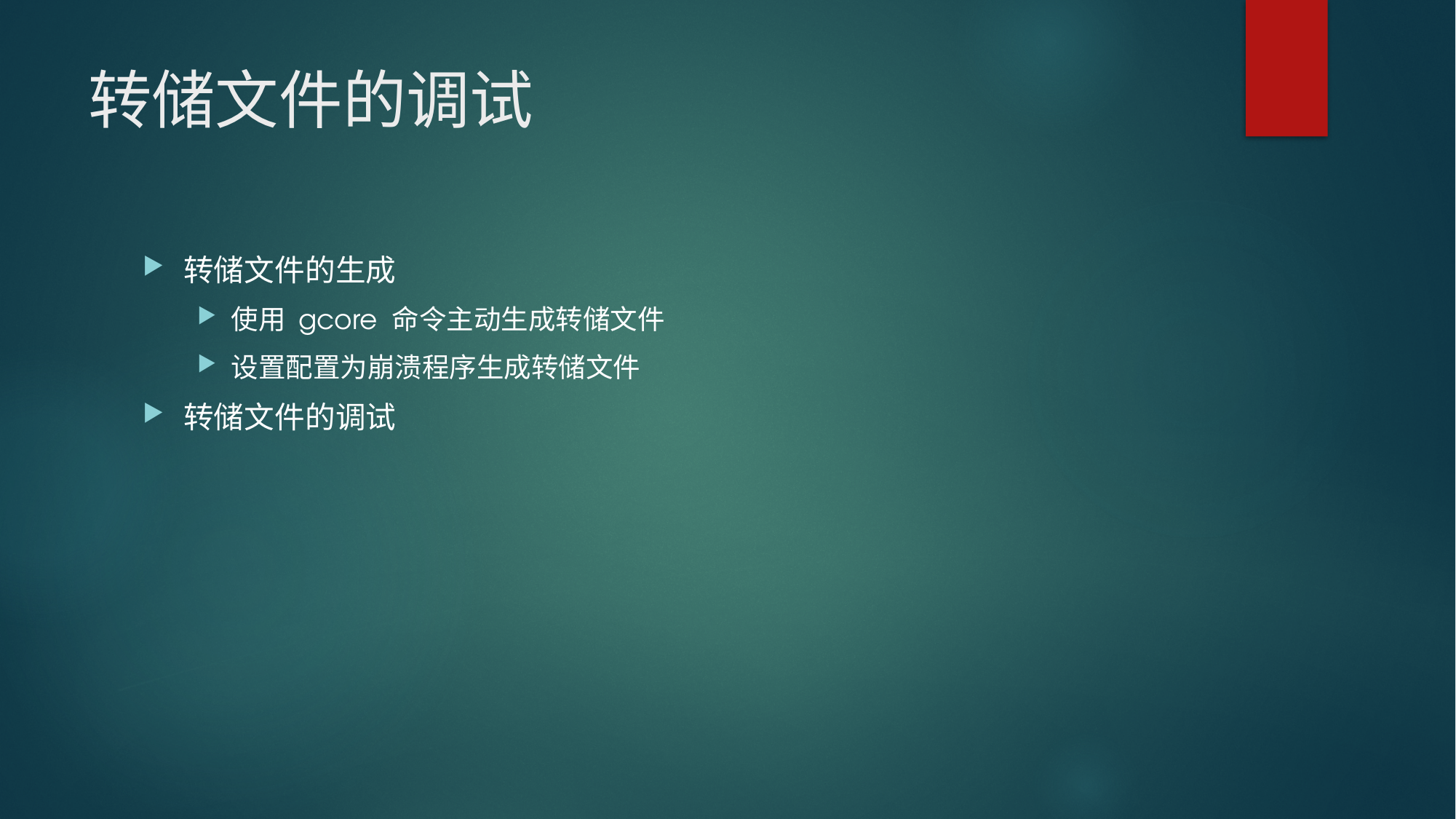

# 转储文件的调试
转储文件的生成
使用 gcore 命令主动生成转储文件
设置配置为崩溃程序生成转储文件
转储文件的调试